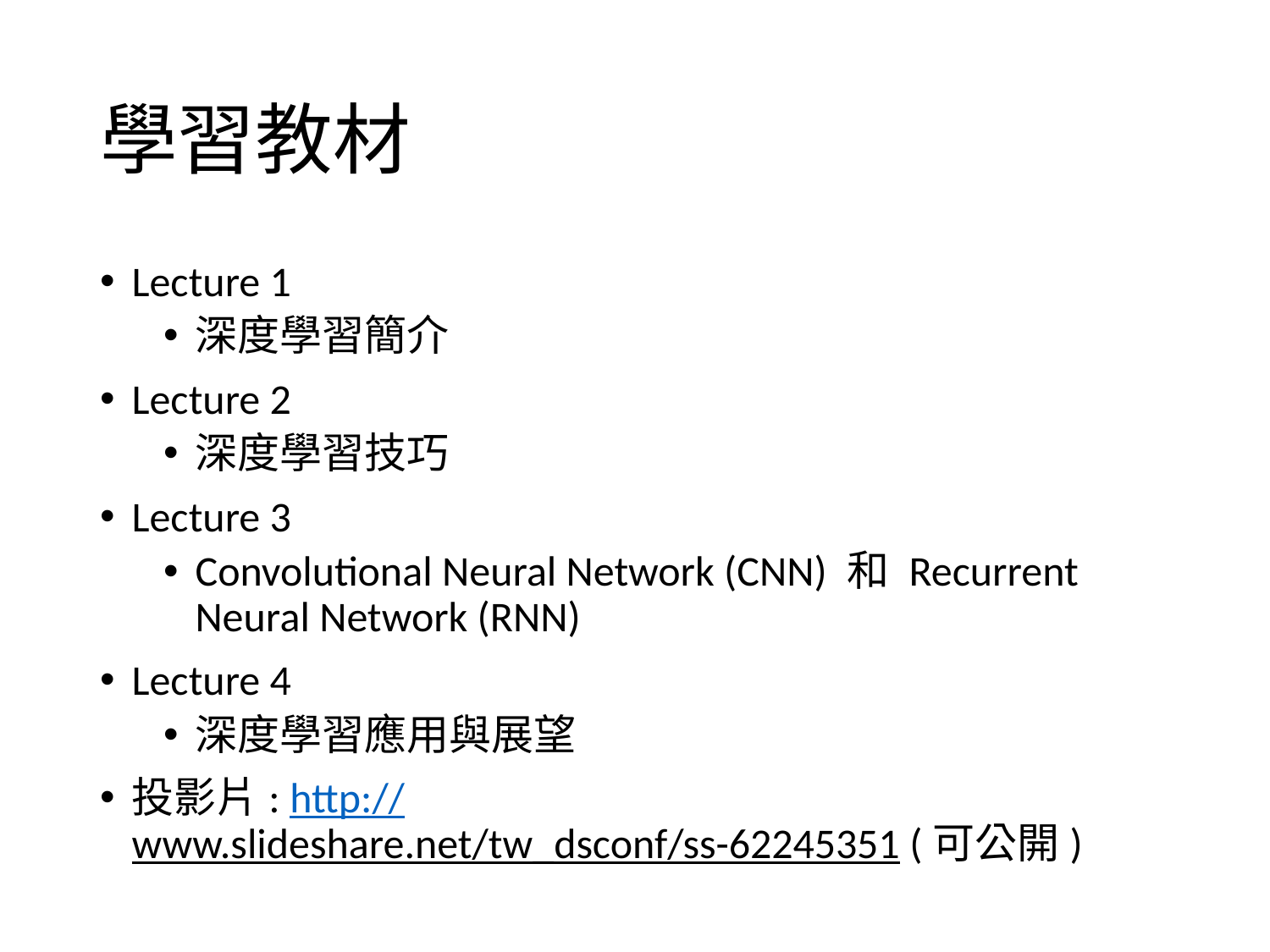

# 學習教材
Lecture 1
深度學習簡介
Lecture 2
深度學習技巧
Lecture 3
Convolutional Neural Network (CNN) 和 Recurrent Neural Network (RNN)
Lecture 4
深度學習應用與展望
投影片: http://www.slideshare.net/tw_dsconf/ss-62245351 (可公開)